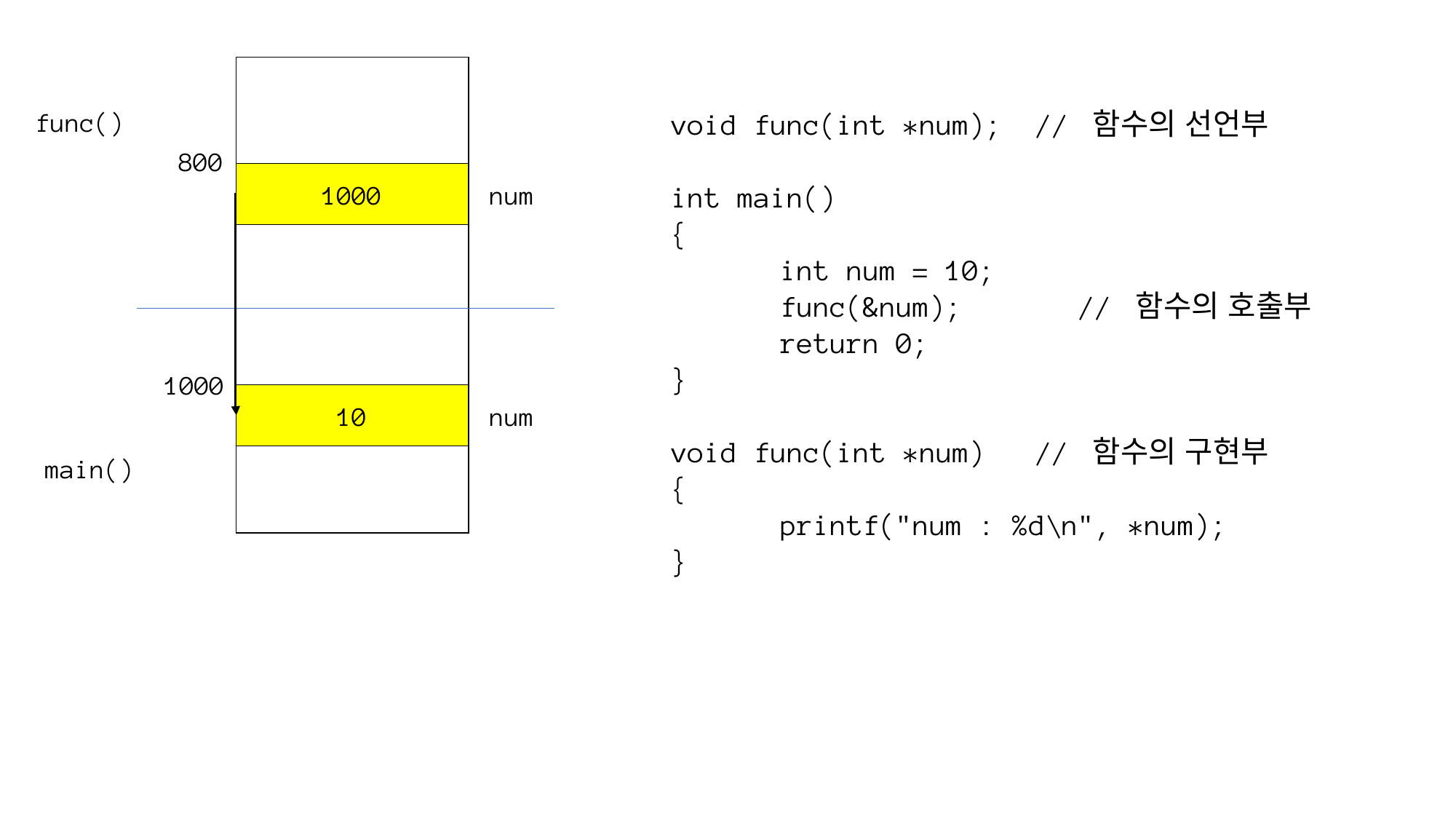

func()
void func(int *num);  // 함수의 선언부

int main()
{
	int num = 10;
	func(&num);       // 함수의 호출부
	return 0;
}

void func(int *num)   // 함수의 구현부
{
	printf("num : %d\n", *num);
}
800
1000
num
1000
10
num
main()